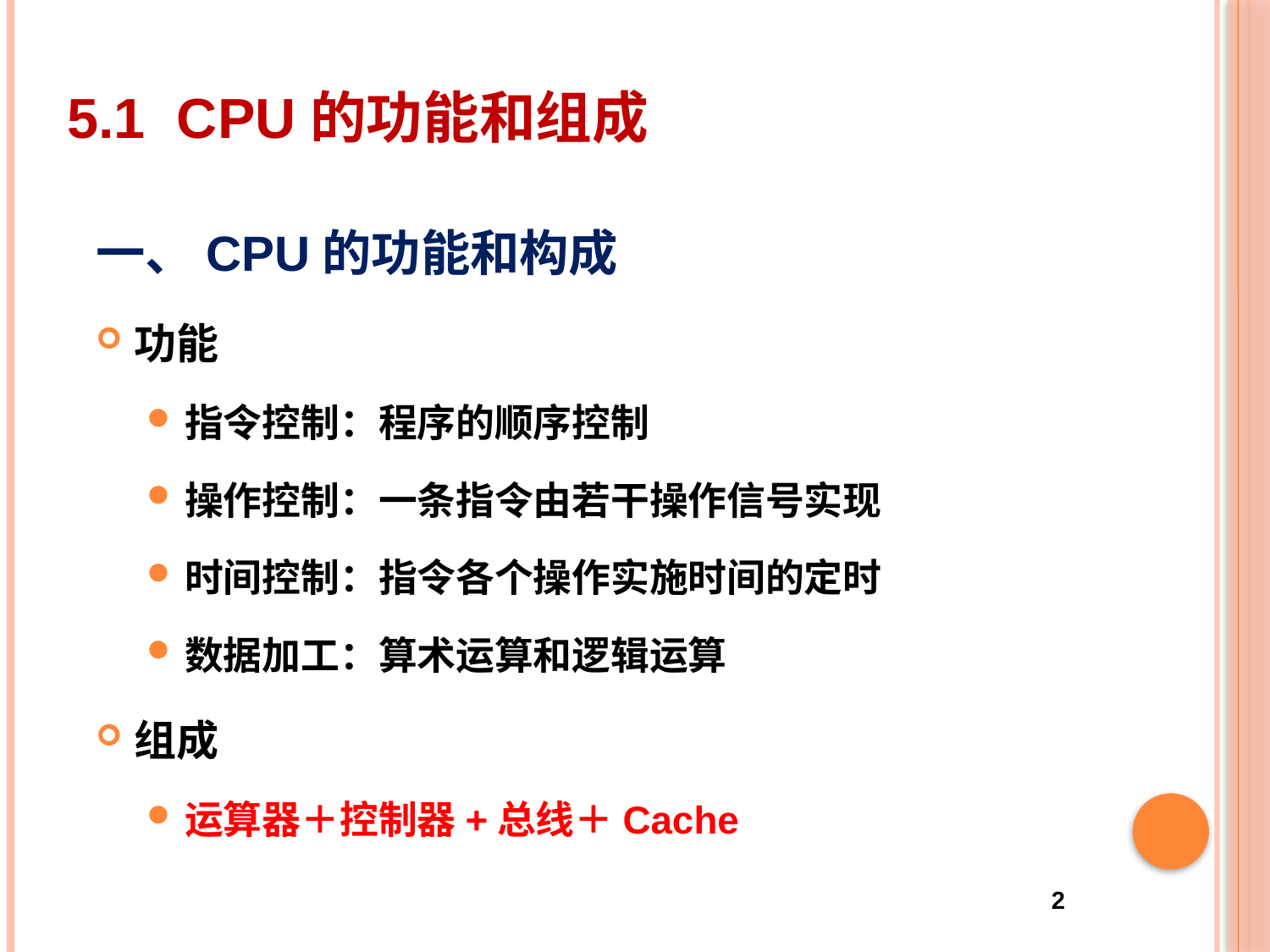

# 5.1  CPU的功能和组成
一、CPU的功能和构成
功能
指令控制：程序的顺序控制
操作控制：一条指令由若干操作信号实现
时间控制：指令各个操作实施时间的定时
数据加工：算术运算和逻辑运算
组成
运算器＋控制器+总线＋Cache
2